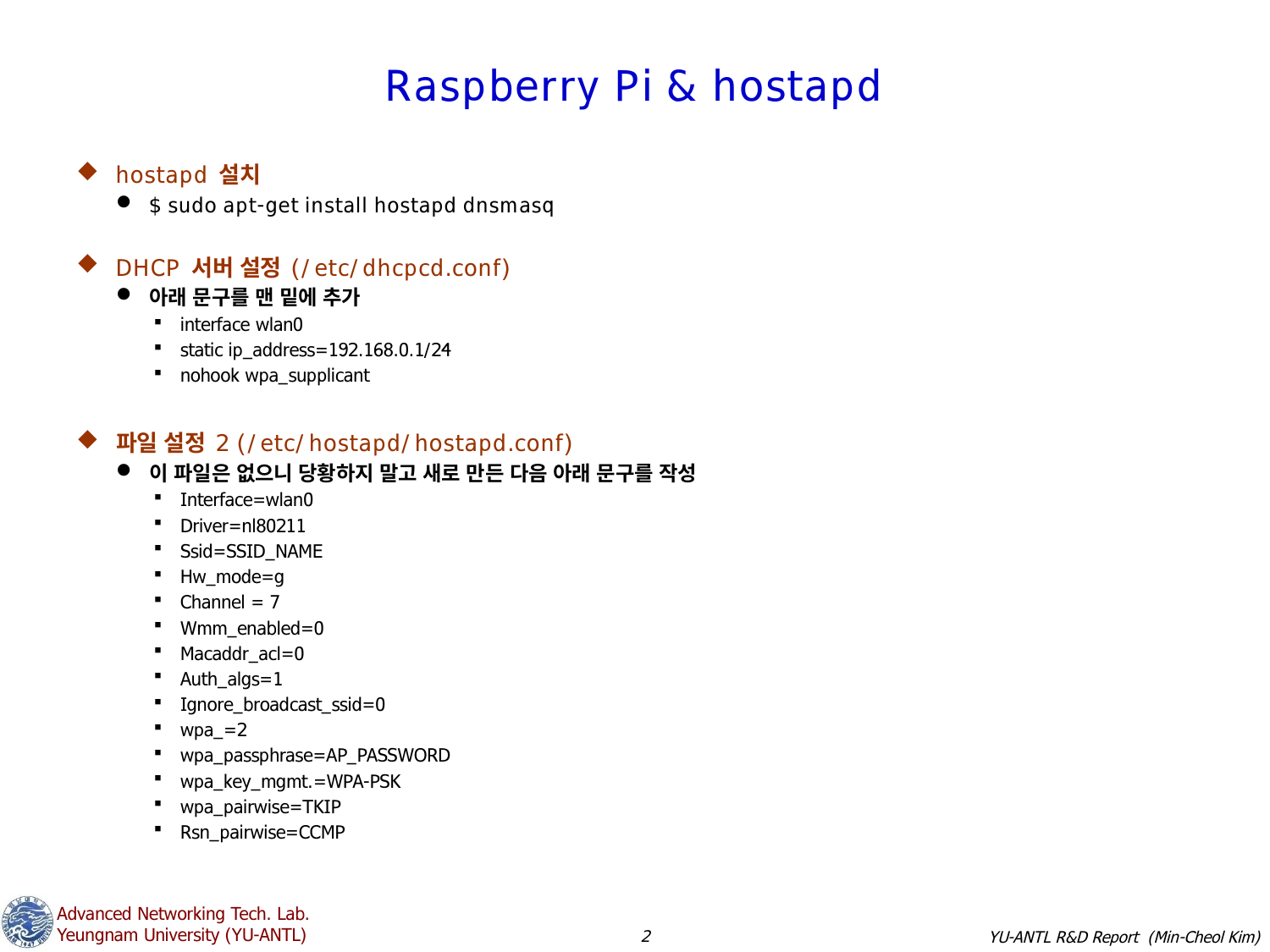

# Raspberry Pi & hostapd
hostapd 설치
$ sudo apt-get install hostapd dnsmasq

DHCP 서버 설정 (/etc/dhcpcd.conf)
아래 문구를 맨 밑에 추가
interface wlan0
static ip_address=192.168.0.1/24
nohook wpa_supplicant

파일 설정 2 (/etc/hostapd/hostapd.conf)
이 파일은 없으니 당황하지 말고 새로 만든 다음 아래 문구를 작성
Interface=wlan0
Driver=nl80211
Ssid=SSID_NAME
Hw_mode=g
Channel = 7
Wmm_enabled=0
Macaddr_acl=0
Auth_algs=1
Ignore_broadcast_ssid=0
wpa_=2
wpa_passphrase=AP_PASSWORD
wpa_key_mgmt.=WPA-PSK
wpa_pairwise=TKIP
Rsn_pairwise=CCMP